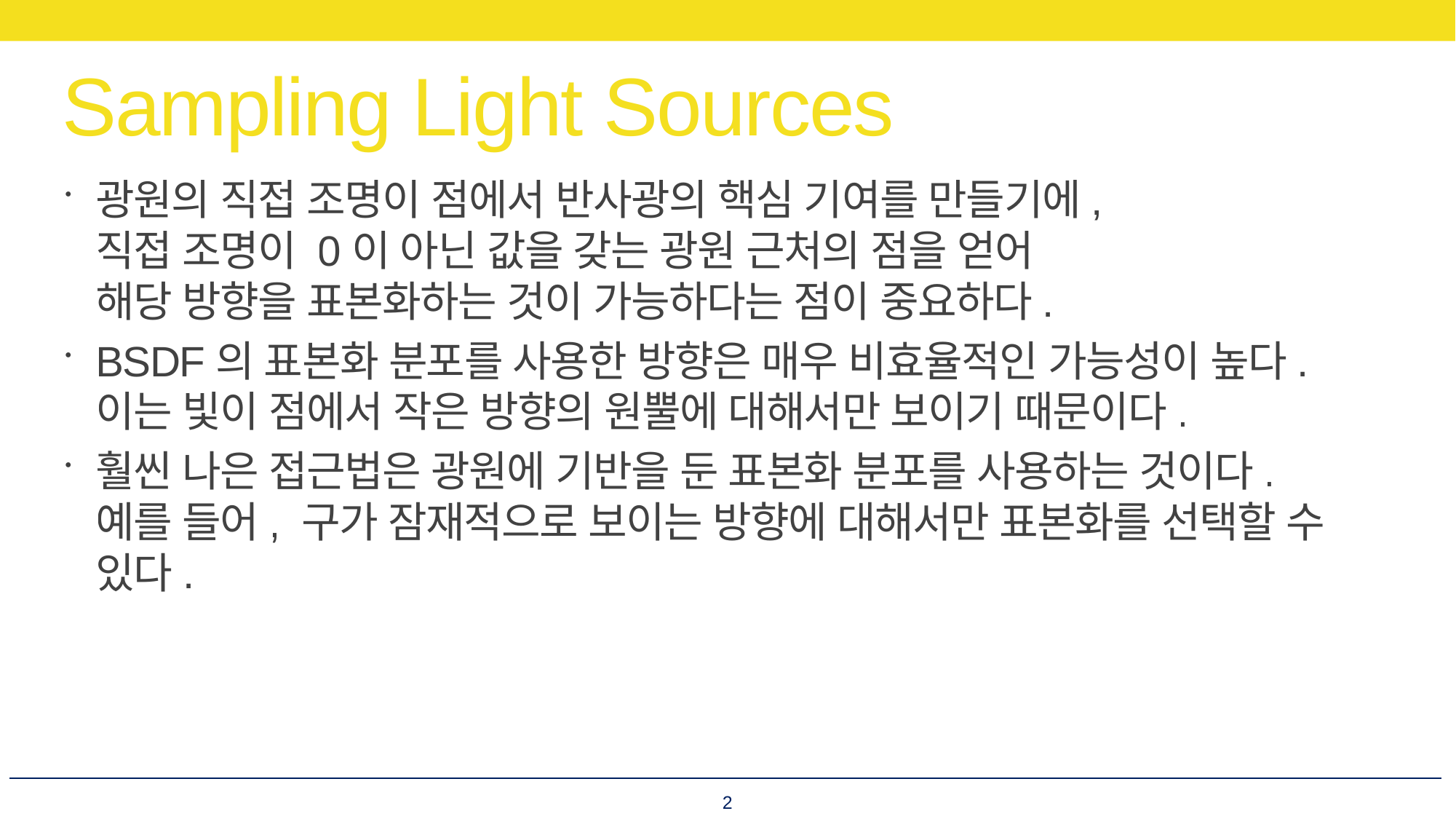

# Sampling Light Sources
광원의 직접 조명이 점에서 반사광의 핵심 기여를 만들기에,
직접 조명이 0이 아닌 값을 갖는 광원 근처의 점을 얻어
해당 방향을 표본화하는 것이 가능하다는 점이 중요하다.
BSDF의 표본화 분포를 사용한 방향은 매우 비효율적인 가능성이 높다.
이는 빛이 점에서 작은 방향의 원뿔에 대해서만 보이기 때문이다.
훨씬 나은 접근법은 광원에 기반을 둔 표본화 분포를 사용하는 것이다.
예를 들어, 구가 잠재적으로 보이는 방향에 대해서만 표본화를 선택할 수 있다.
2